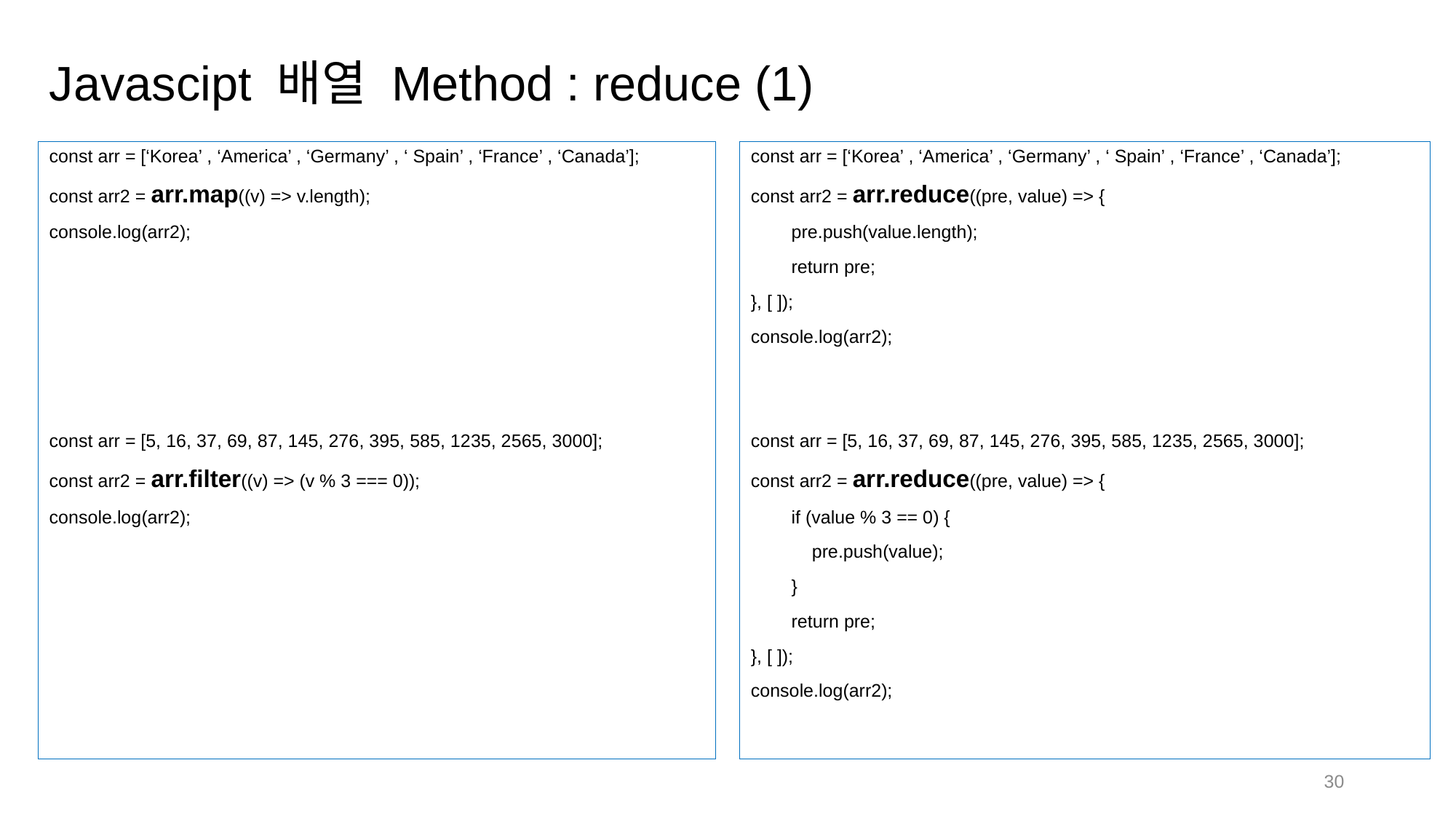

# Javascipt 배열 Method : reduce (1)
const arr = [‘Korea’ , ‘America’ , ‘Germany’ , ‘ Spain’ , ‘France’ , ‘Canada’];
const arr2 = arr.reduce((pre, value) => {
        pre.push(value.length);
        return pre;
}, [ ]);
console.log(arr2);

const arr = [5, 16, 37, 69, 87, 145, 276, 395, 585, 1235, 2565, 3000];
const arr2 = arr.reduce((pre, value) => {
        if (value % 3 == 0) {
            pre.push(value);
        }
        return pre;
}, [ ]);
console.log(arr2);

const arr = [‘Korea’ , ‘America’ , ‘Germany’ , ‘ Spain’ , ‘France’ , ‘Canada’];
const arr2 = arr.map((v) => v.length);
console.log(arr2);

const arr = [5, 16, 37, 69, 87, 145, 276, 395, 585, 1235, 2565, 3000];
const arr2 = arr.filter((v) => (v % 3 === 0));
console.log(arr2);

30